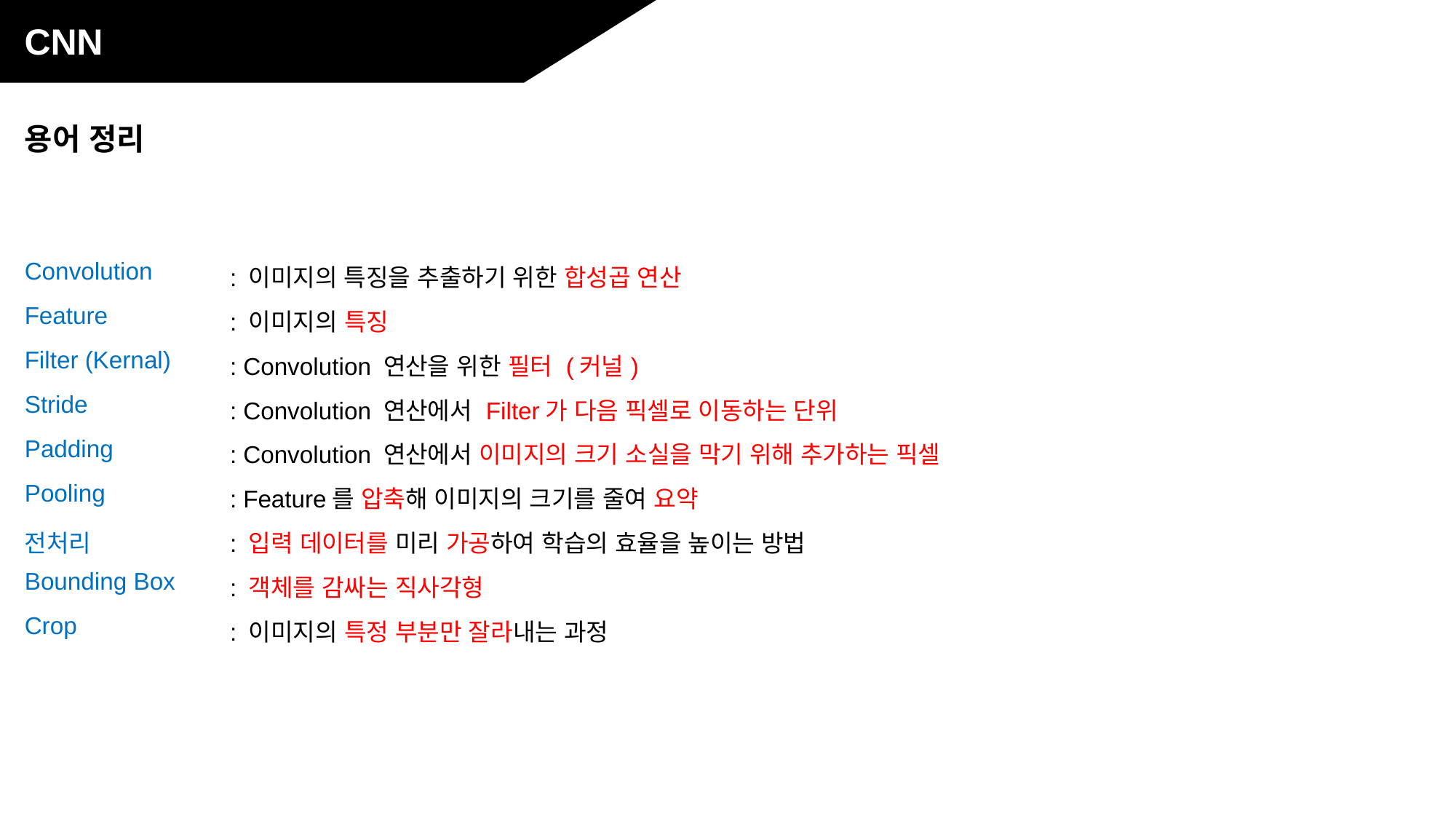

CNN
용어 정리
| Convolution | : 이미지의 특징을 추출하기 위한 합성곱 연산 |
| --- | --- |
| Feature | : 이미지의 특징 |
| Filter (Kernal) | : Convolution 연산을 위한 필터 (커널) |
| Stride | : Convolution 연산에서 Filter가 다음 픽셀로 이동하는 단위 |
| Padding | : Convolution 연산에서 이미지의 크기 소실을 막기 위해 추가하는 픽셀 |
| Pooling | : Feature를 압축해 이미지의 크기를 줄여 요약 |
| 전처리 | : 입력 데이터를 미리 가공하여 학습의 효율을 높이는 방법 |
| Bounding Box | : 객체를 감싸는 직사각형 |
| Crop | : 이미지의 특정 부분만 잘라내는 과정 |